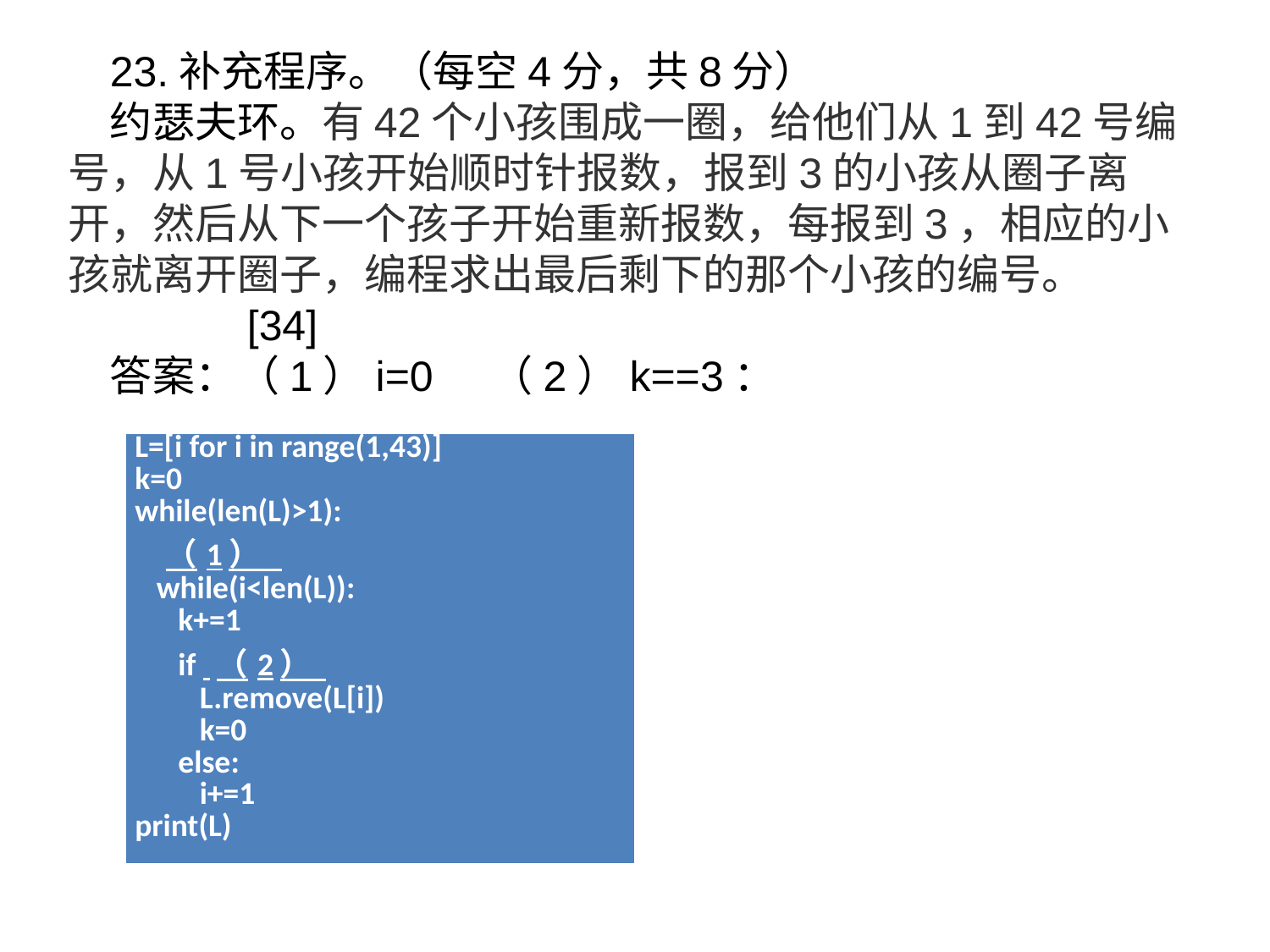

23.补充程序。（每空4分，共8分）
约瑟夫环。有42个小孩围成一圈，给他们从1到42号编号，从1号小孩开始顺时针报数，报到3的小孩从圈子离开，然后从下一个孩子开始重新报数，每报到3，相应的小孩就离开圈子，编程求出最后剩下的那个小孩的编号。
输出：[34]
答案：（1）i=0    （2）k==3：
| L=[i for i in range(1,43)] k=0 while(len(L)>1): （1） while(i<len(L)): k+=1 if （2） L.remove(L[i]) k=0 else: i+=1 print(L) |
| --- |